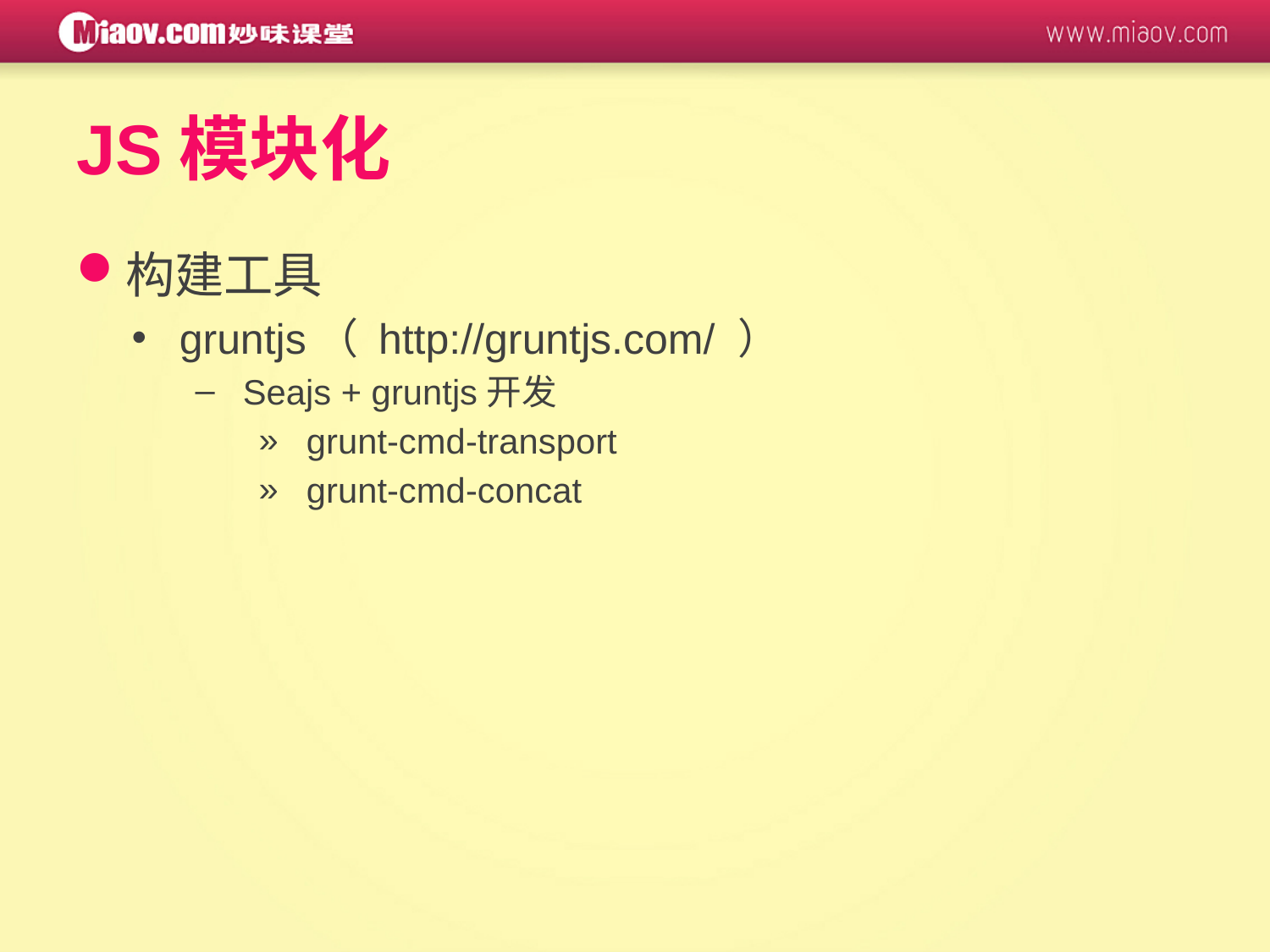

# JS模块化
构建工具
gruntjs（ http://gruntjs.com/ ）
Seajs + gruntjs开发
grunt-cmd-transport
grunt-cmd-concat